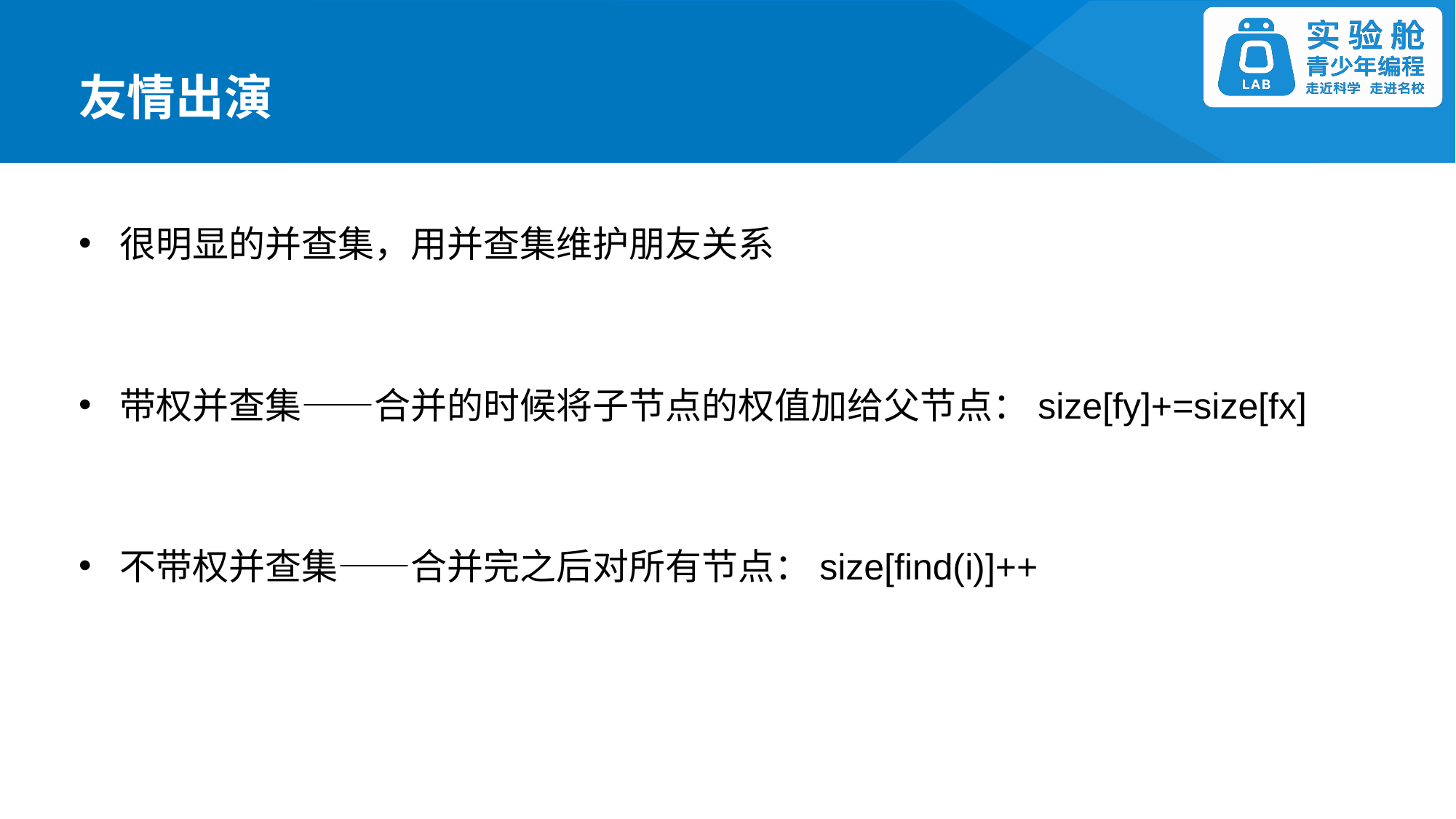

友情出演
很明显的并查集，用并查集维护朋友关系

带权并查集——合并的时候将子节点的权值加给父节点：size[fy]+=size[fx]

不带权并查集——合并完之后对所有节点：size[find(i)]++